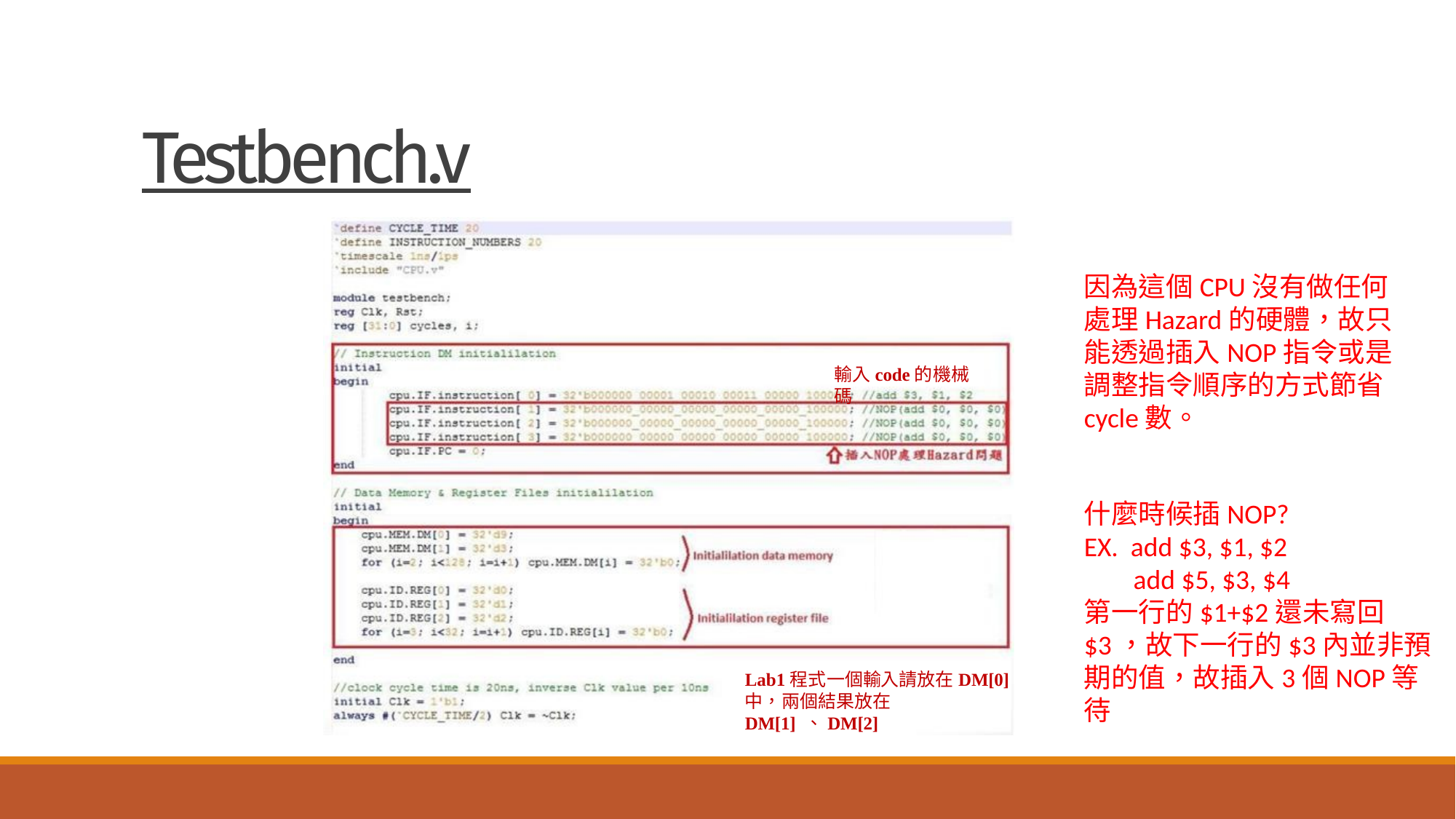

# Testbench.v

因為這個CPU沒有做任何處理Hazard的硬體，故只能透過插入NOP指令或是調整指令順序的方式節省cycle數。
輸入code的機械碼
什麼時候插NOP?
EX.  add $3, $1, $2
        add $5, $3, $4
第一行的$1+$2還未寫回$3，故下一行的$3內並非預期的值，故插入3個NOP等待
Lab1程式一個輸入請放在DM[0]
中，兩個結果放在DM[1] 、DM[2]